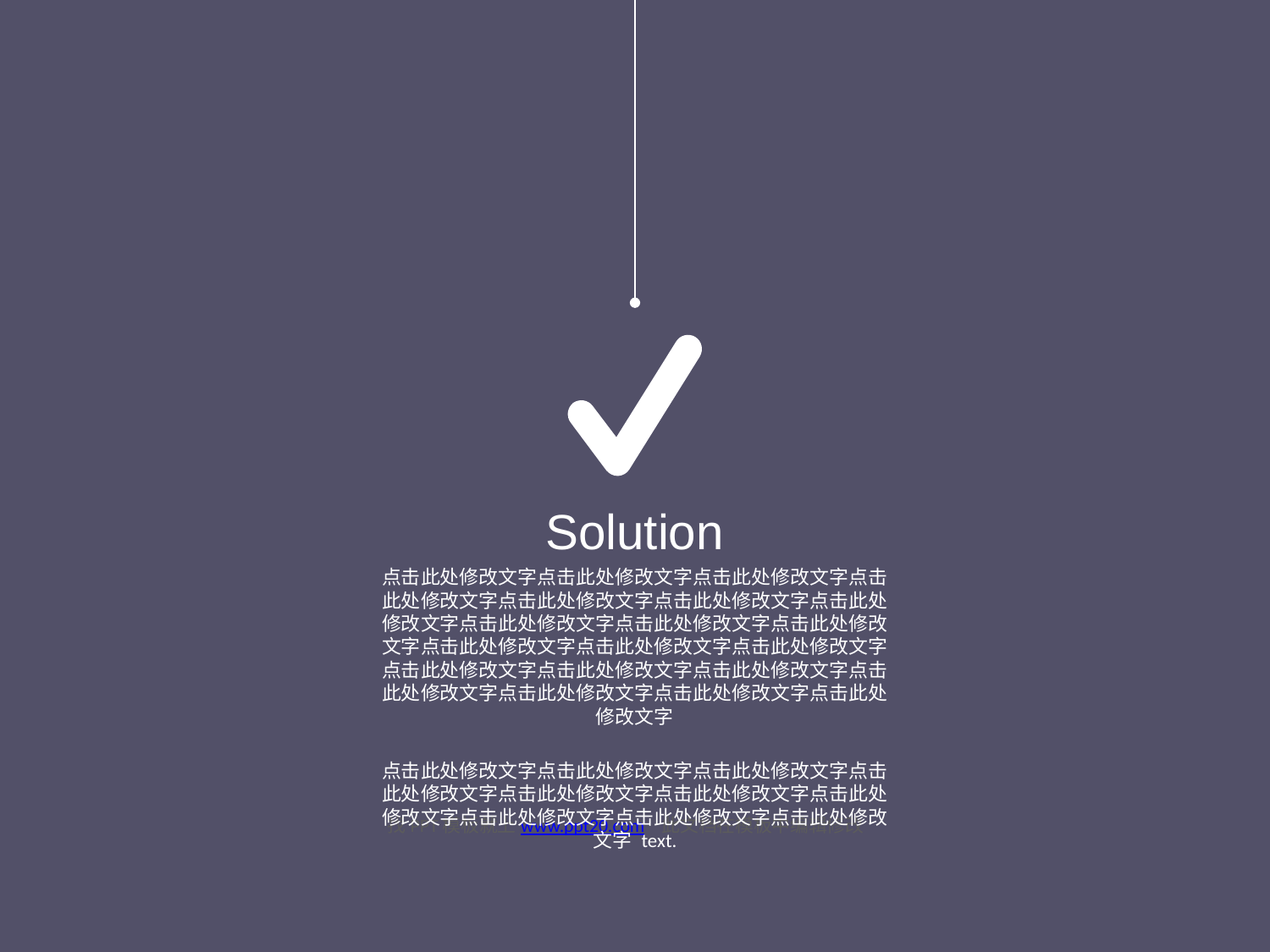

Solution
点击此处修改文字点击此处修改文字点击此处修改文字点击此处修改文字点击此处修改文字点击此处修改文字点击此处修改文字点击此处修改文字点击此处修改文字点击此处修改文字点击此处修改文字点击此处修改文字点击此处修改文字点击此处修改文字点击此处修改文字点击此处修改文字点击此处修改文字点击此处修改文字点击此处修改文字点击此处修改文字

点击此处修改文字点击此处修改文字点击此处修改文字点击此处修改文字点击此处修改文字点击此处修改文字点击此处修改文字点击此处修改文字点击此处修改文字点击此处修改文字 text.